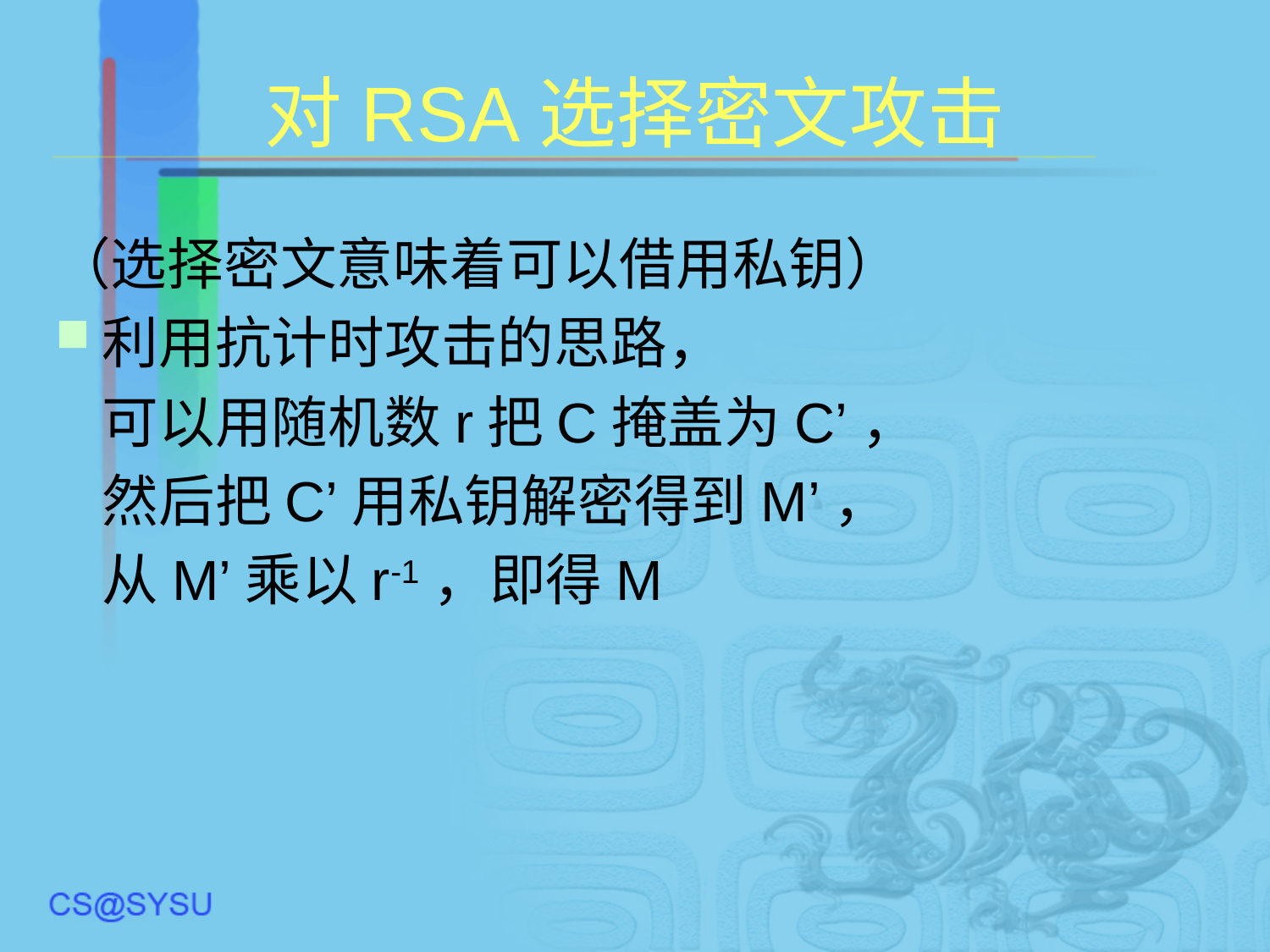

# 对RSA选择密文攻击
（选择密文意味着可以借用私钥）
利用抗计时攻击的思路，
	可以用随机数r把C掩盖为C’，
	然后把C’用私钥解密得到M’，
	从M’乘以r-1，即得M